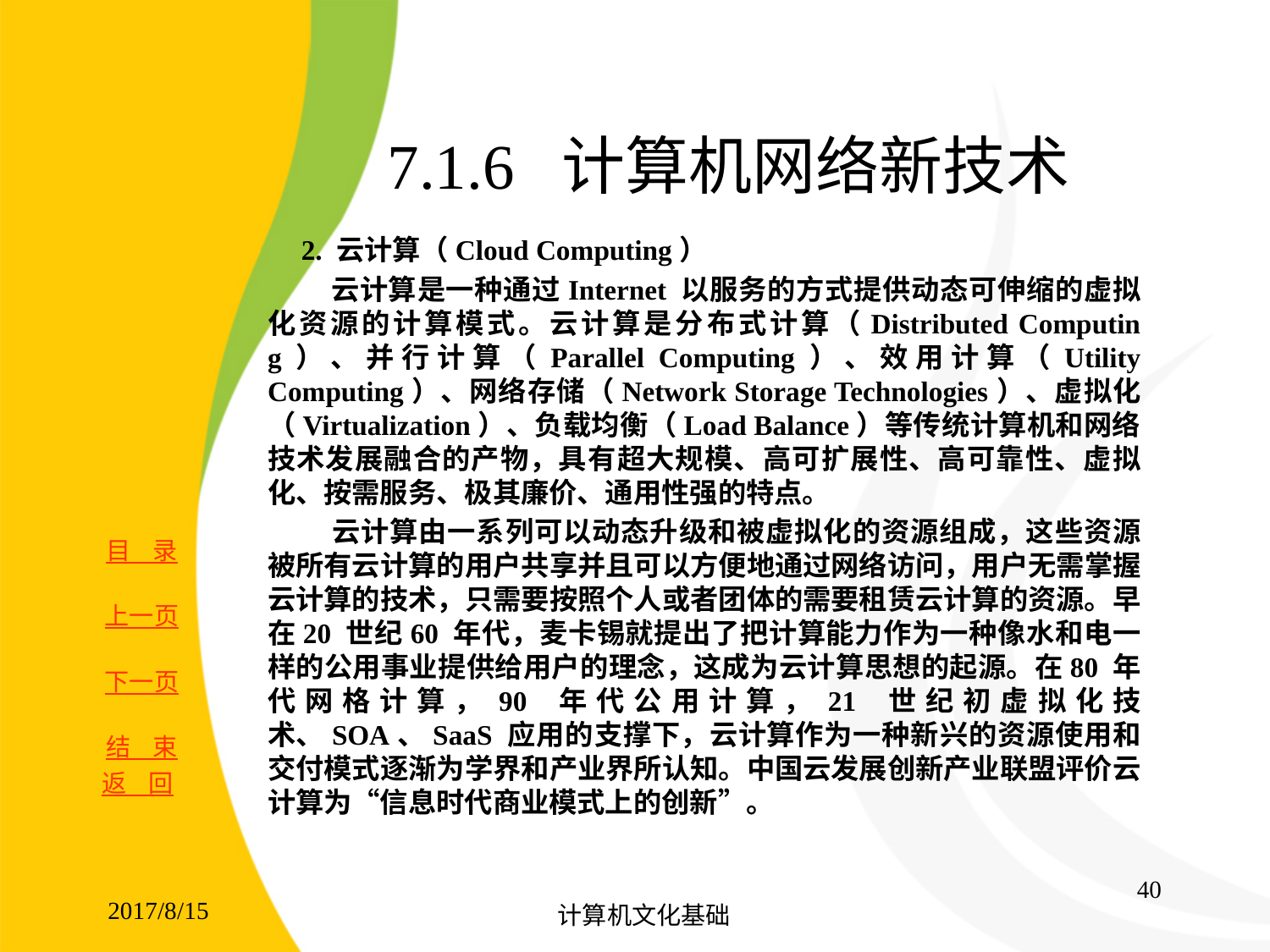

# 7.1.6  计算机网络新技术
       2. 云计算（Cloud Computing）
        云计算是一种通过Internet 以服务的方式提供动态可伸缩的虚拟化资源的计算模式。云计算是分布式计算（Distributed Computing）、并行计算（Parallel Computing）、效用计算（Utility Computing）、网络存储（Network Storage Technologies）、虚拟化（Virtualization）、负载均衡（Load Balance）等传统计算机和网络技术发展融合的产物，具有超大规模、高可扩展性、高可靠性、虚拟化、按需服务、极其廉价、通用性强的特点。
        云计算由一系列可以动态升级和被虚拟化的资源组成，这些资源被所有云计算的用户共享并且可以方便地通过网络访问，用户无需掌握云计算的技术，只需要按照个人或者团体的需要租赁云计算的资源。早在20 世纪60 年代，麦卡锡就提出了把计算能力作为一种像水和电一样的公用事业提供给用户的理念，这成为云计算思想的起源。在80 年代网格计算，90 年代公用计算，21 世纪初虚拟化技术、SOA、SaaS 应用的支撑下，云计算作为一种新兴的资源使用和交付模式逐渐为学界和产业界所认知。中国云发展创新产业联盟评价云计算为“信息时代商业模式上的创新”。
返    回
40
2017/8/15